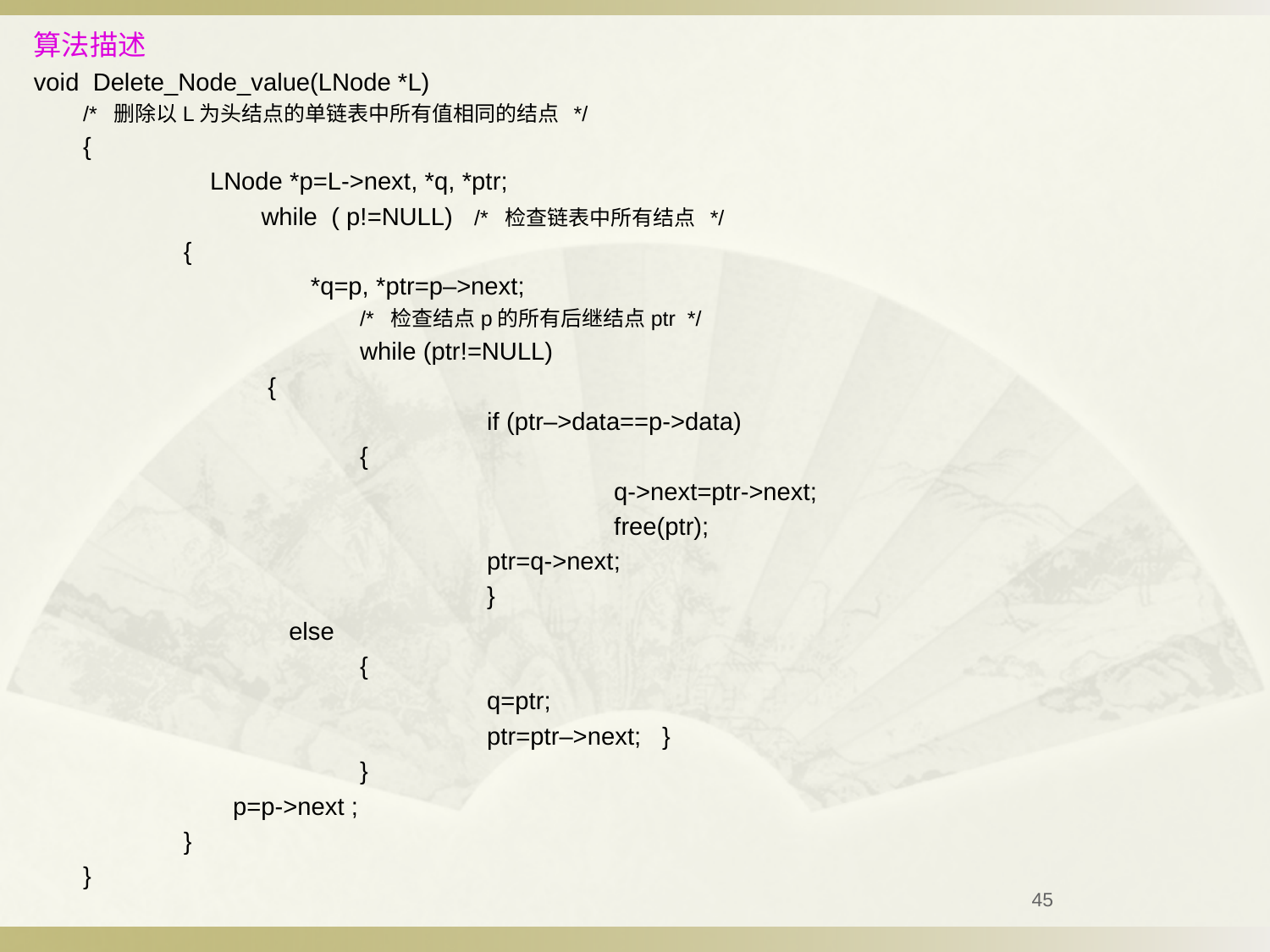

# 算法描述
void  Delete_Node_value(LNode *L)
/*  删除以L为头结点的单链表中所有值相同的结点  */
{
	LNode *p=L->next, *q, *ptr;
	while  ( p!=NULL)   /*  检查链表中所有结点  */
{
	*q=p, *ptr=p–>next;
	/*  检查结点p的所有后继结点ptr  */
	while (ptr!=NULL)
     {
		if (ptr–>data==p->data)
            	{
			q->next=ptr->next;
			free(ptr);
                		ptr=q->next;
		}
        else
	{
		q=ptr;
		ptr=ptr–>next;   }
     	}
p=p->next ;
}
}
45